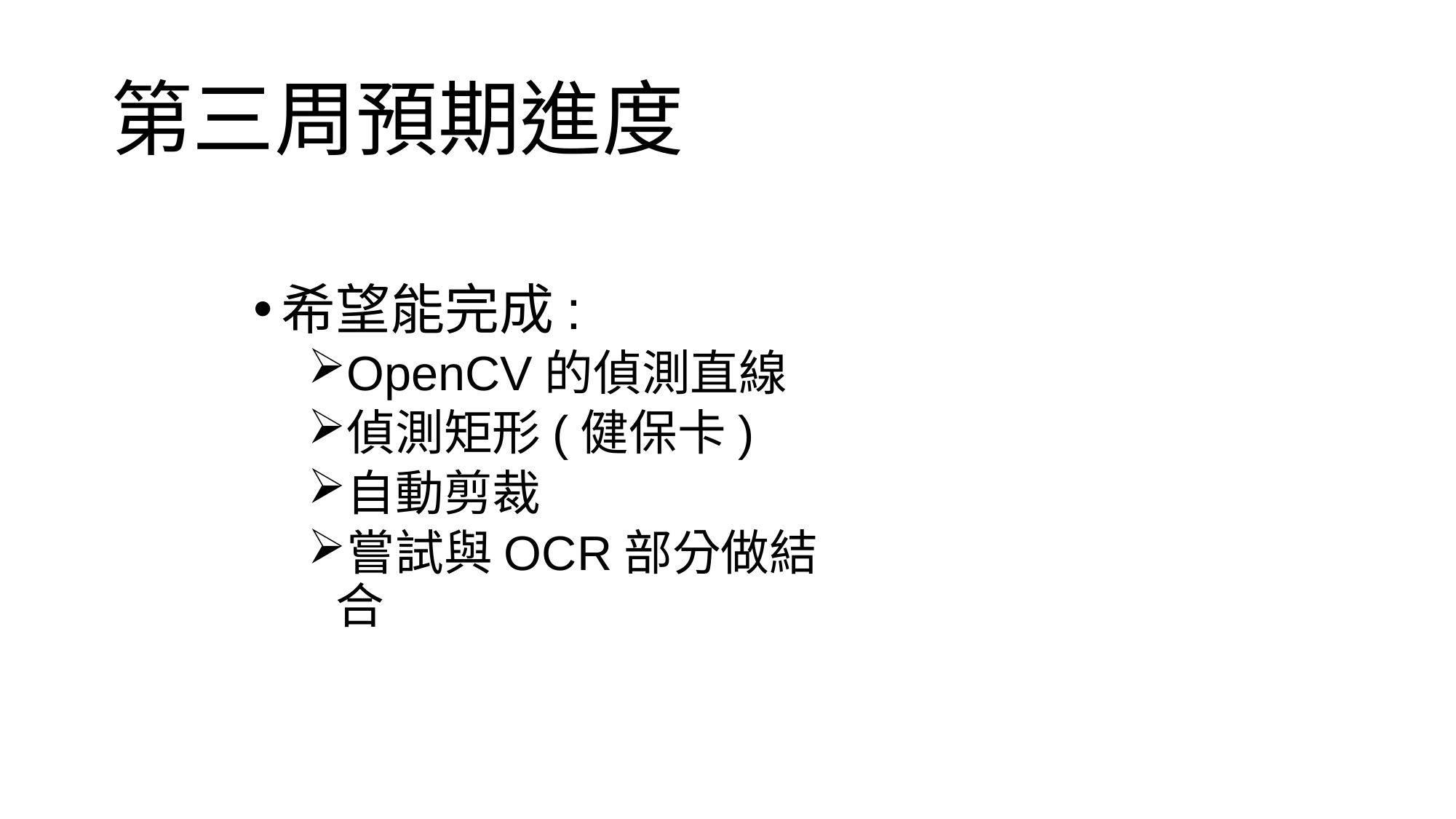

# 第三周預期進度
希望能完成:
OpenCV的偵測直線
偵測矩形(健保卡)
自動剪裁
嘗試與OCR部分做結合